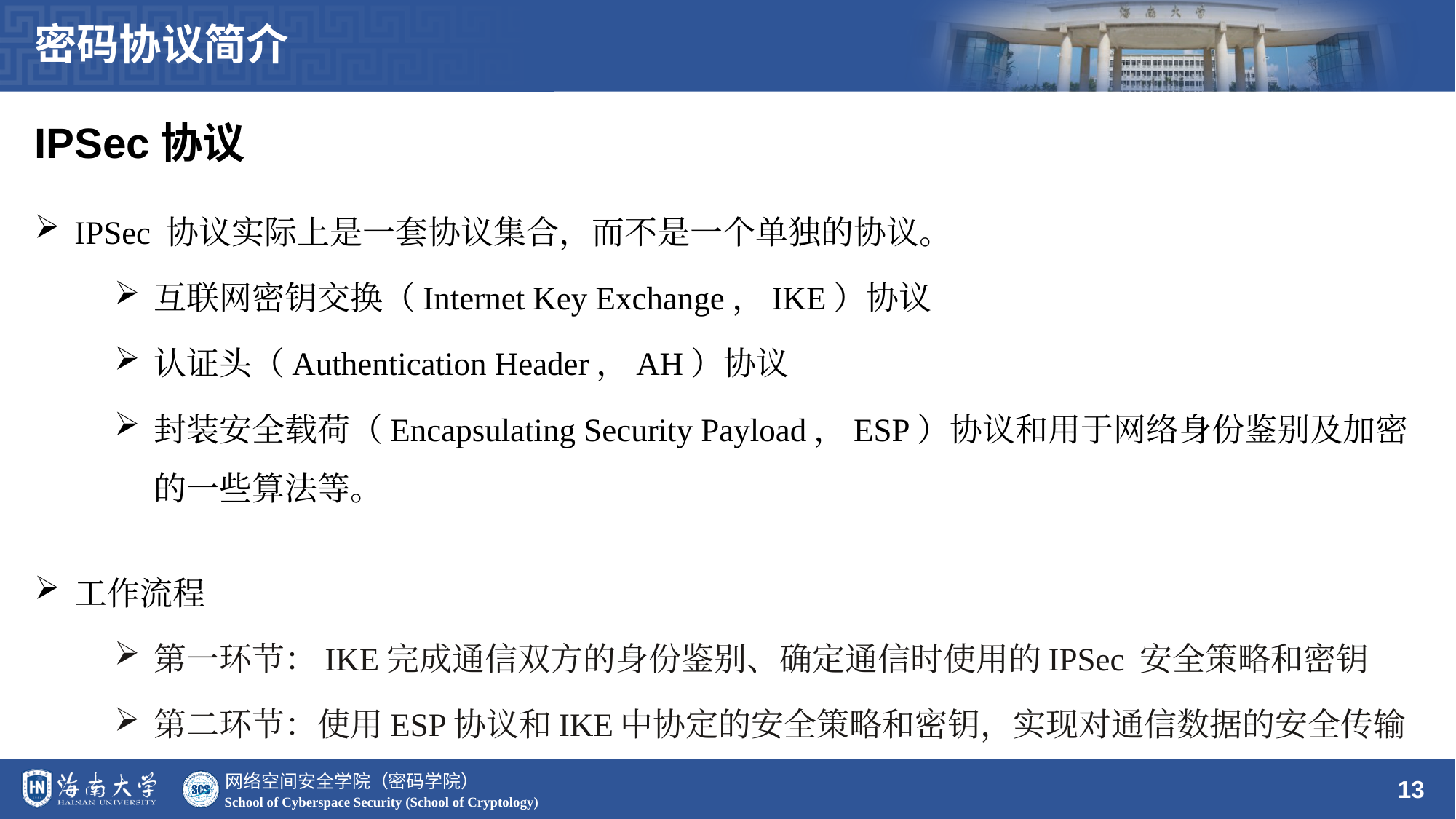

密码协议简介
IPSec协议
IPSec 协议实际上是一套协议集合，而不是一个单独的协议。
互联网密钥交换（Internet Key Exchange，IKE）协议
认证头（Authentication Header，AH）协议
封装安全载荷（Encapsulating Security Payload，ESP）协议和用于网络身份鉴别及加密的一些算法等。

工作流程
第一环节：IKE完成通信双方的身份鉴别、确定通信时使用的IPSec 安全策略和密钥
第二环节：使用ESP协议和IKE中协定的安全策略和密钥，实现对通信数据的安全传输
13